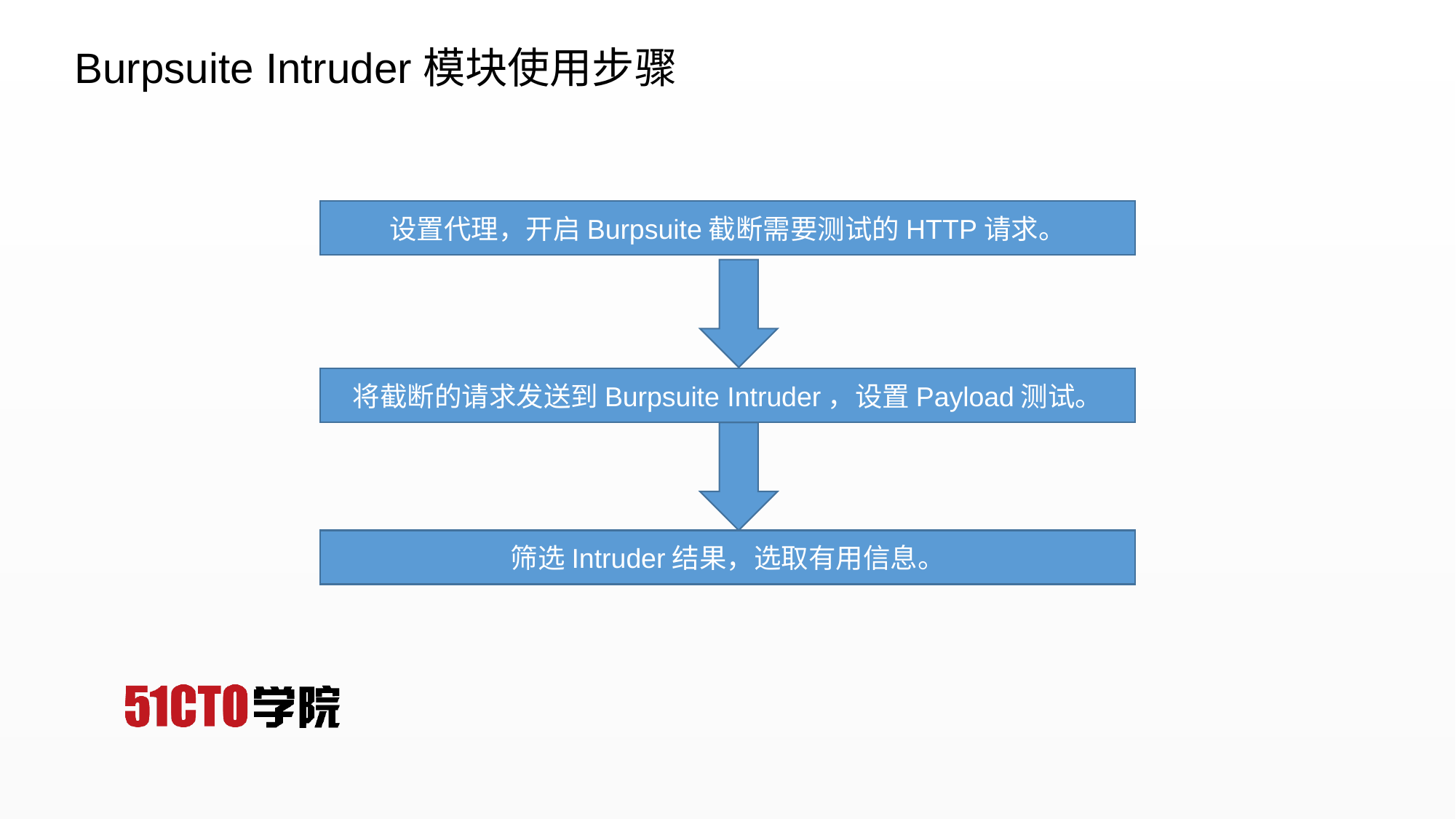

Burpsuite Intruder模块使用步骤
设置代理，开启Burpsuite截断需要测试的HTTP请求。

将截断的请求发送到Burpsuite Intruder，设置Payload测试。

筛选Intruder结果，选取有用信息。